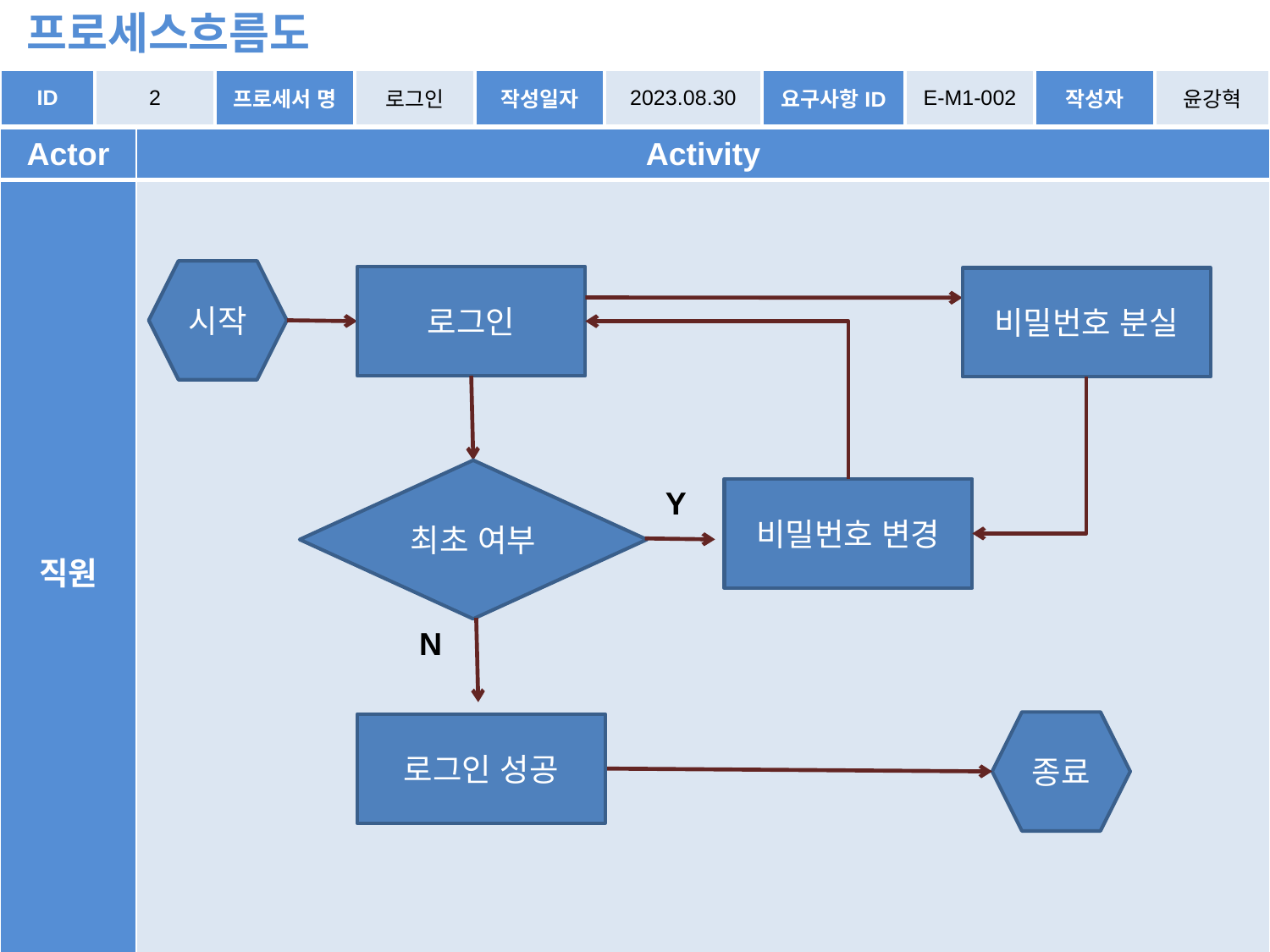

프로세스흐름도
| ID | 2 | 프로세서 명 | 로그인 | 작성일자 | 2023.08.30 | 요구사항ID | E-M1-002 | 작성자 | 윤강혁 |
| --- | --- | --- | --- | --- | --- | --- | --- | --- | --- |
| Actor | Activity |
| --- | --- |
| 직원 |  |
시작
로그인
비밀번호 분실
최초 여부
Y
비밀번호 변경
N
종료
로그인 성공